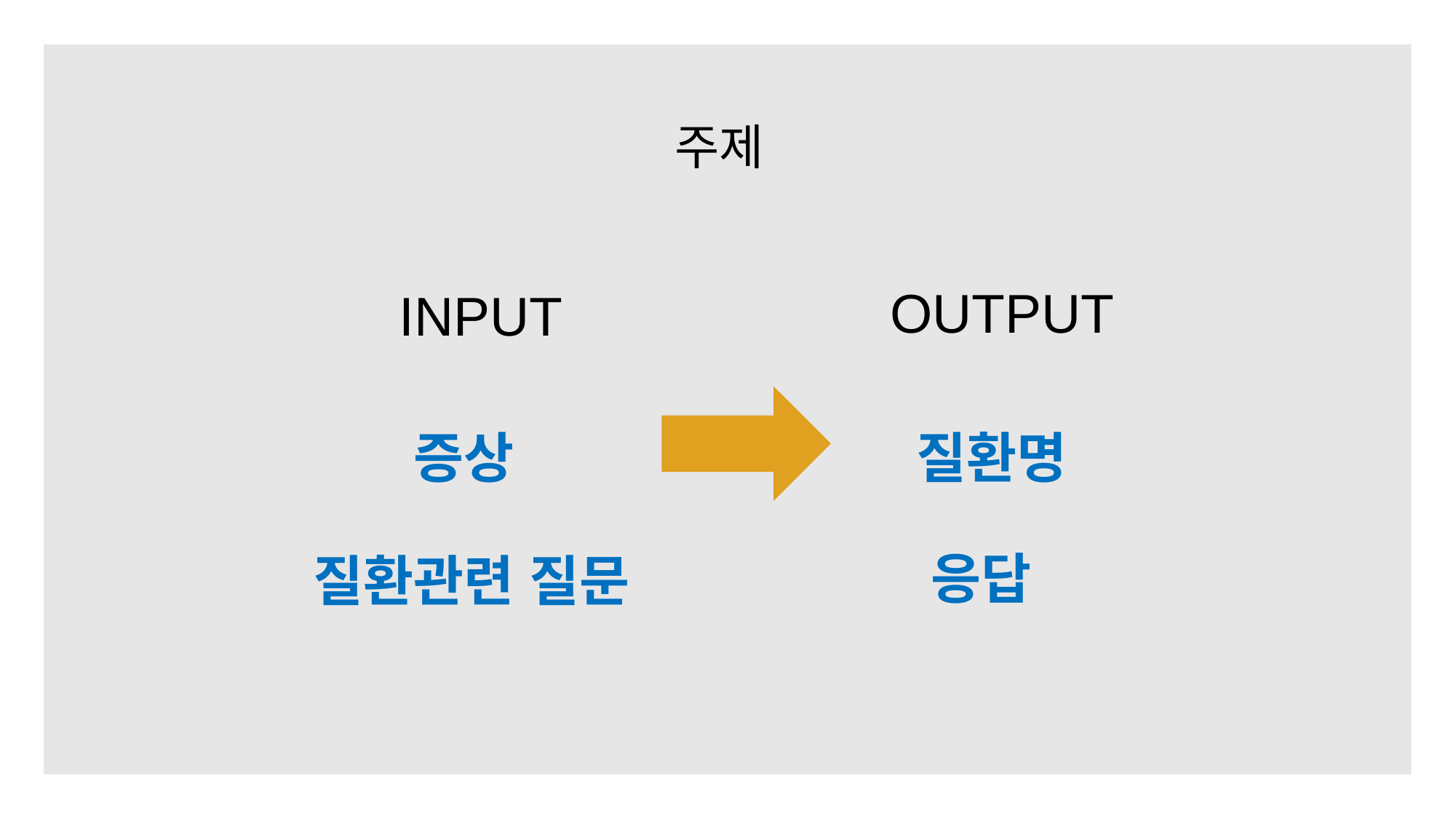

주제
OUTPUT
INPUT

증상
질환명
응답
질환관련 질문